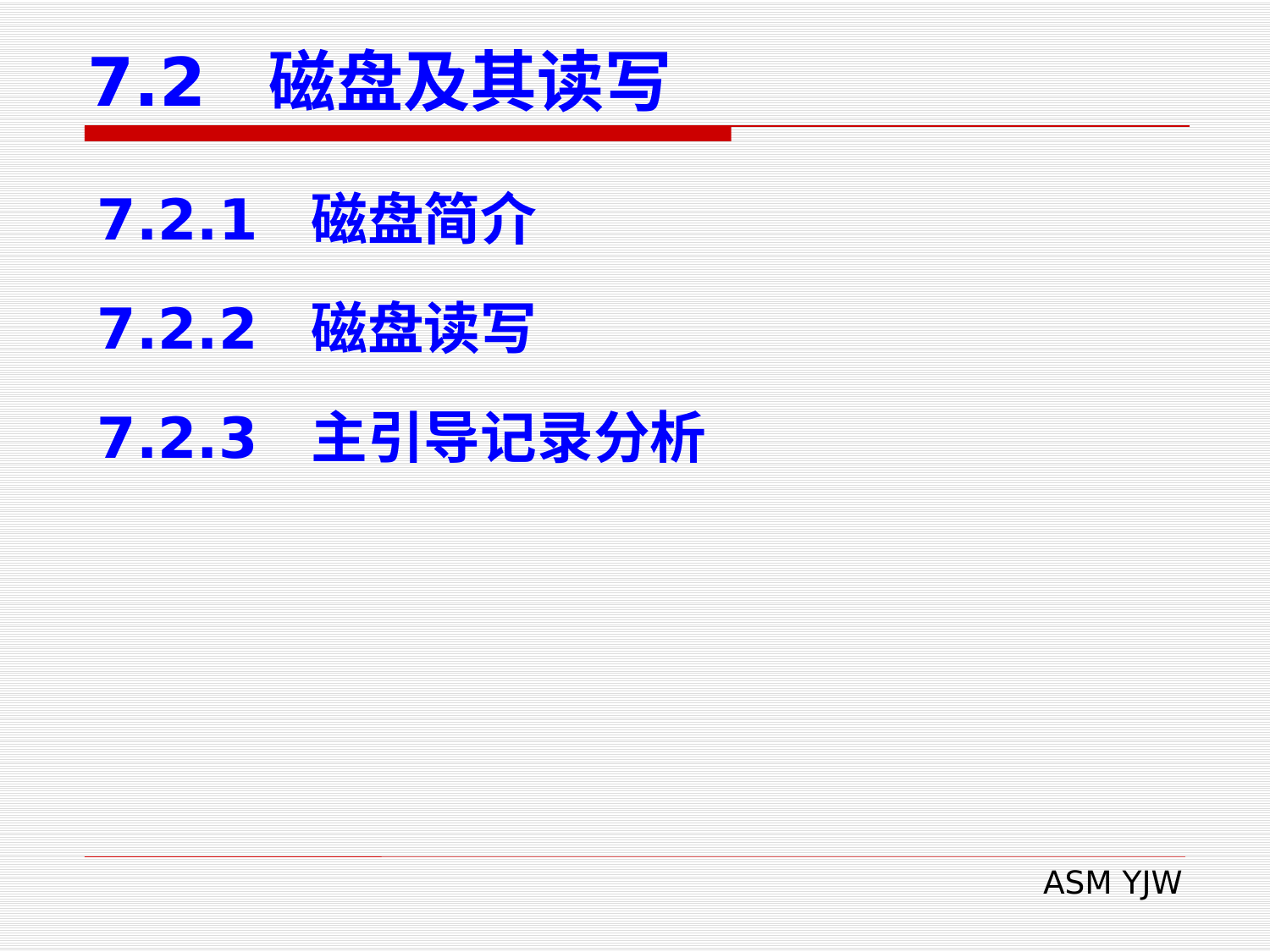

# 7.2  磁盘及其读写
7.2.1  磁盘简介
7.2.2  磁盘读写
7.2.3  主引导记录分析